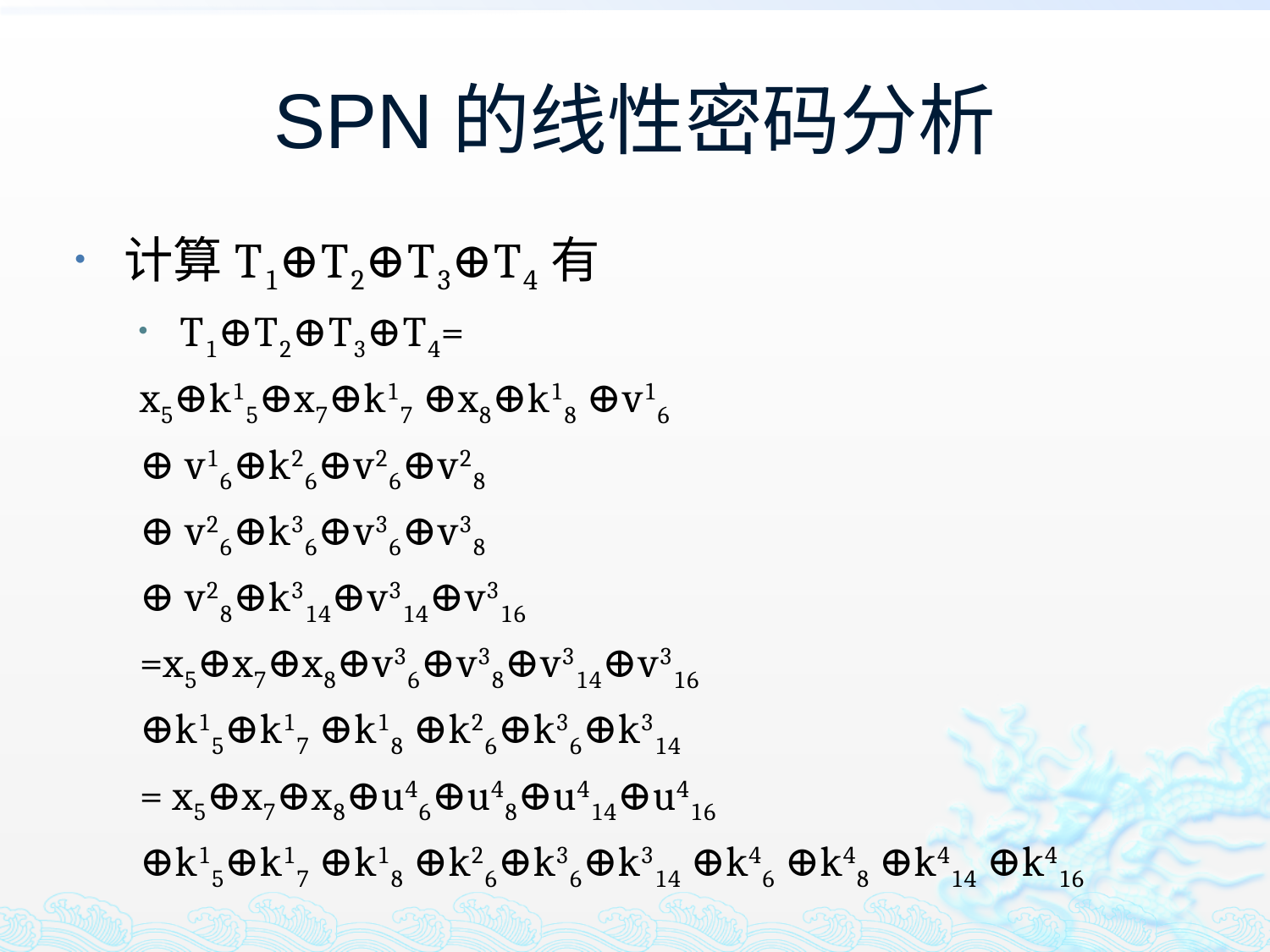

# SPN的线性密码分析
计算T1⊕T2⊕T3⊕T4有
T1⊕T2⊕T3⊕T4=
x5⊕k15⊕x7⊕k17 ⊕x8⊕k18 ⊕v16
⊕ v16⊕k26⊕v26⊕v28
⊕ v26⊕k36⊕v36⊕v38
⊕ v28⊕k314⊕v314⊕v316
=x5⊕x7⊕x8⊕v36⊕v38⊕v314⊕v316
⊕k15⊕k17 ⊕k18 ⊕k26⊕k36⊕k314
= x5⊕x7⊕x8⊕u46⊕u48⊕u414⊕u416
⊕k15⊕k17 ⊕k18 ⊕k26⊕k36⊕k314 ⊕k46 ⊕k48 ⊕k414 ⊕k416